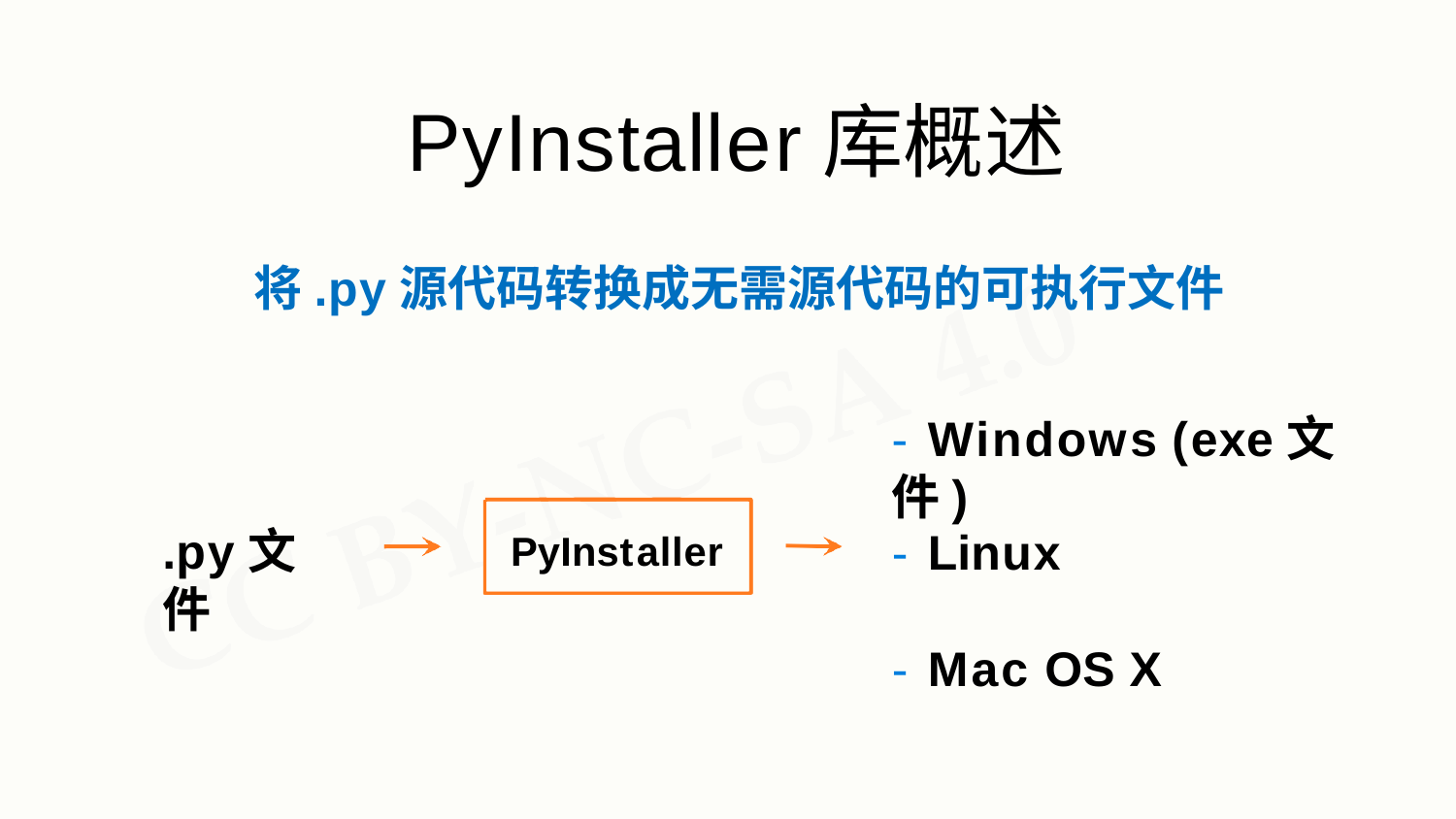

# PyInstaller库概述
将.py源代码转换成无需源代码的可执行文件

- Windows (exe文件)

.py文件
- Linux
PyInstaller
- Mac OS X